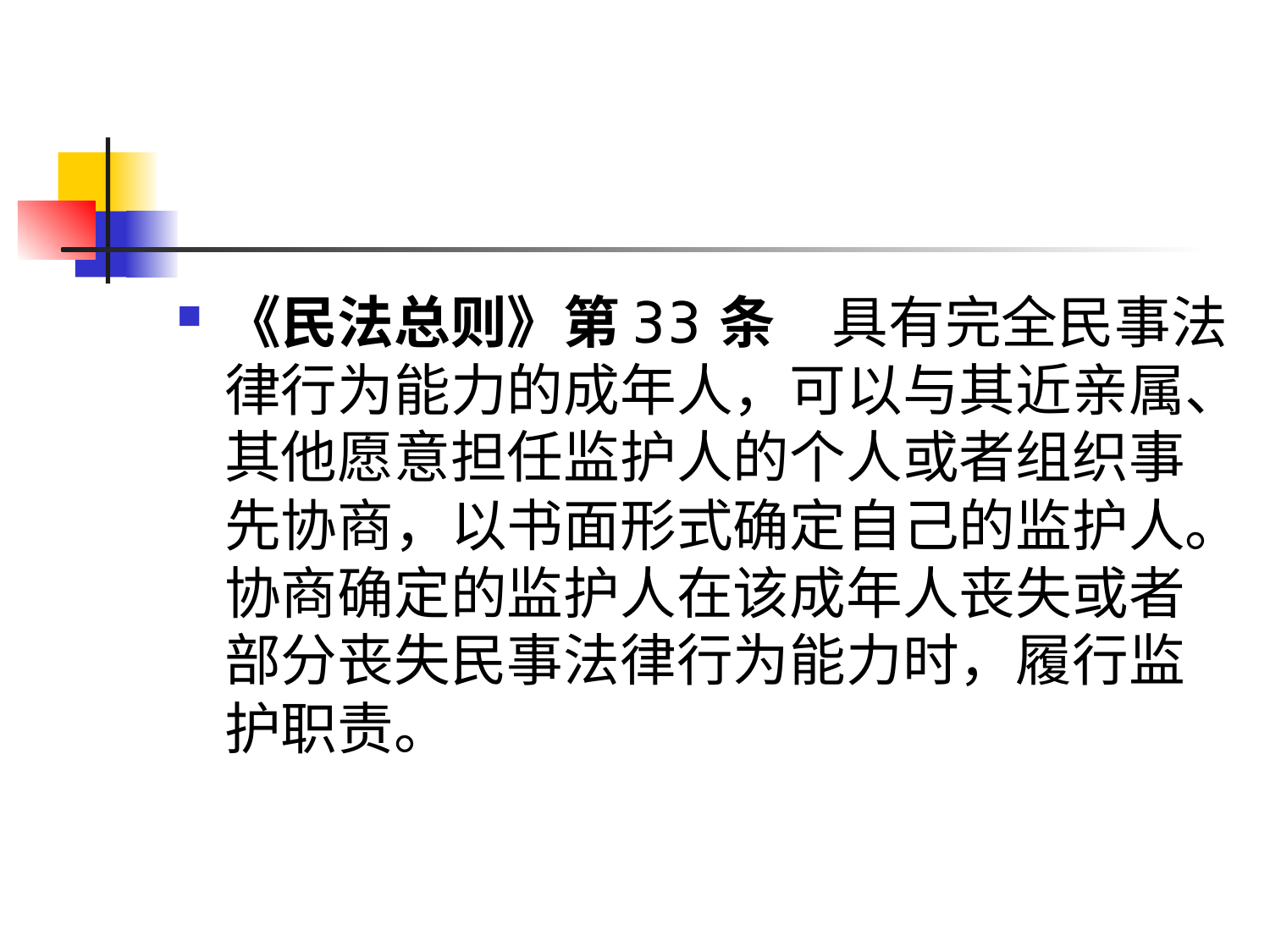

#
《民法总则》第33条　具有完全民事法律行为能力的成年人，可以与其近亲属、其他愿意担任监护人的个人或者组织事先协商，以书面形式确定自己的监护人。协商确定的监护人在该成年人丧失或者部分丧失民事法律行为能力时，履行监护职责。